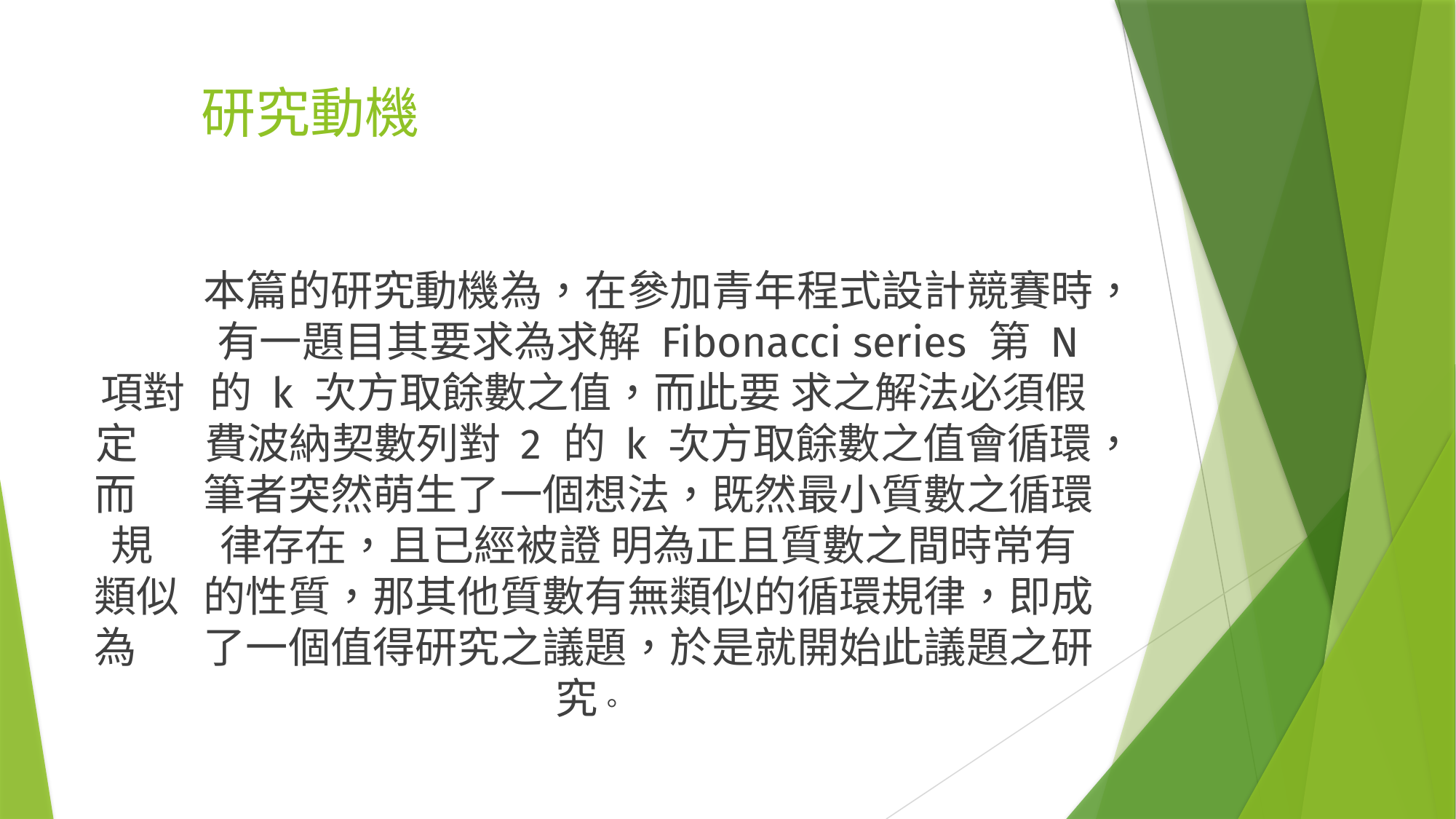

# 研究動機
	本篇的研究動機為，在參加青年程式設計競賽時，	有一題目其要求為求解 Fibonacci series 第 N 項對 	的 k 次方取餘數之值，而此要 求之解法必須假定	費波納契數列對 2 的 k 次方取餘數之值會循環，而	筆者突然萌生了一個想法，既然最小質數之循環規	律存在，且已經被證 明為正且質數之間時常有類似	的性質，那其他質數有無類似的循環規律，即成為	了一個值得研究之議題，於是就開始此議題之研究。